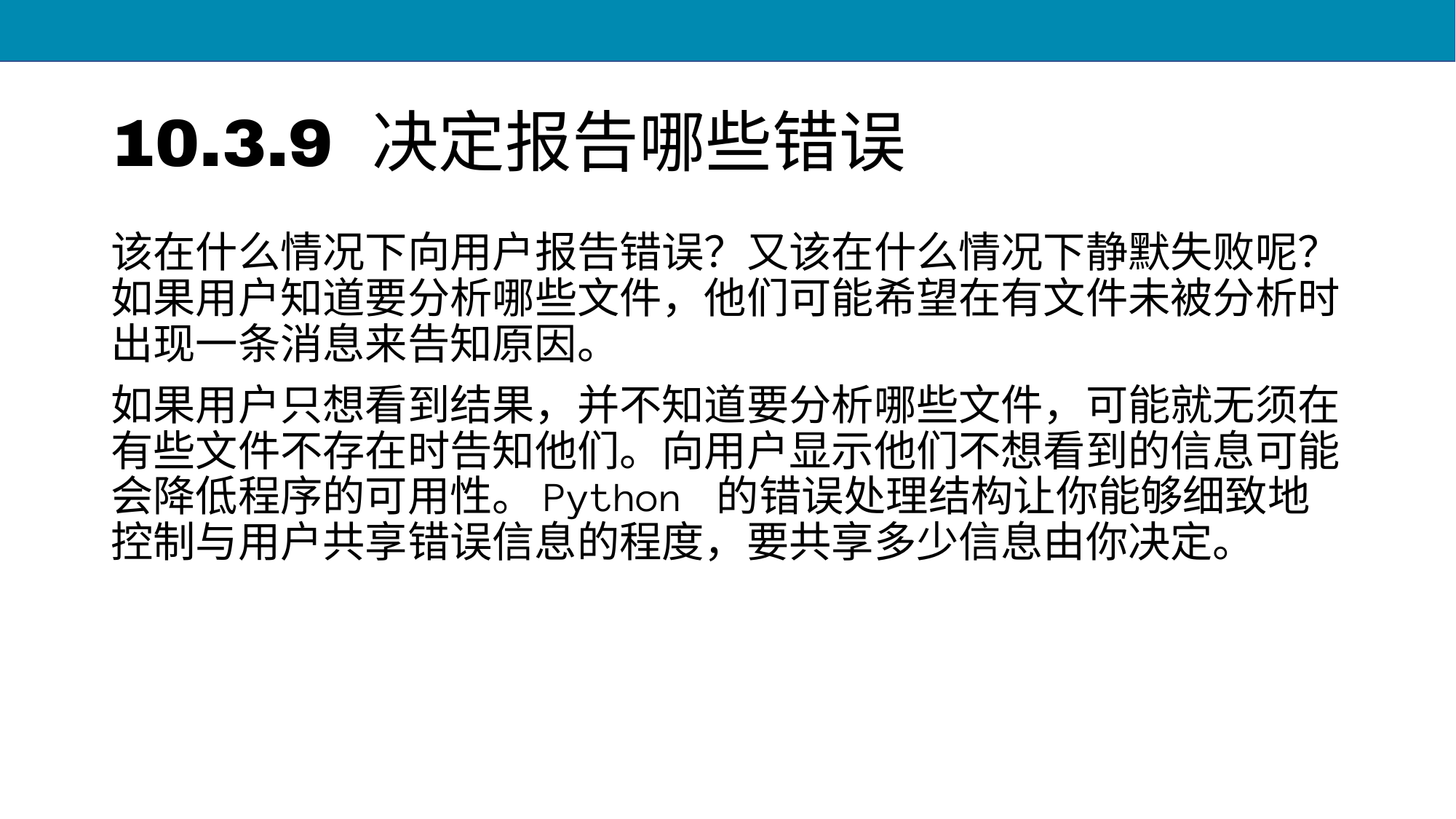

# 10.3.9 决定报告哪些错误
该在什么情况下向用户报告错误？又该在什么情况下静默失败呢？如果用户知道要分析哪些文件，他们可能希望在有文件未被分析时出现一条消息来告知原因。
如果用户只想看到结果，并不知道要分析哪些文件，可能就无须在有些文件不存在时告知他们。向用户显示他们不想看到的信息可能会降低程序的可用性。Python 的错误处理结构让你能够细致地控制与用户共享错误信息的程度，要共享多少信息由你决定。